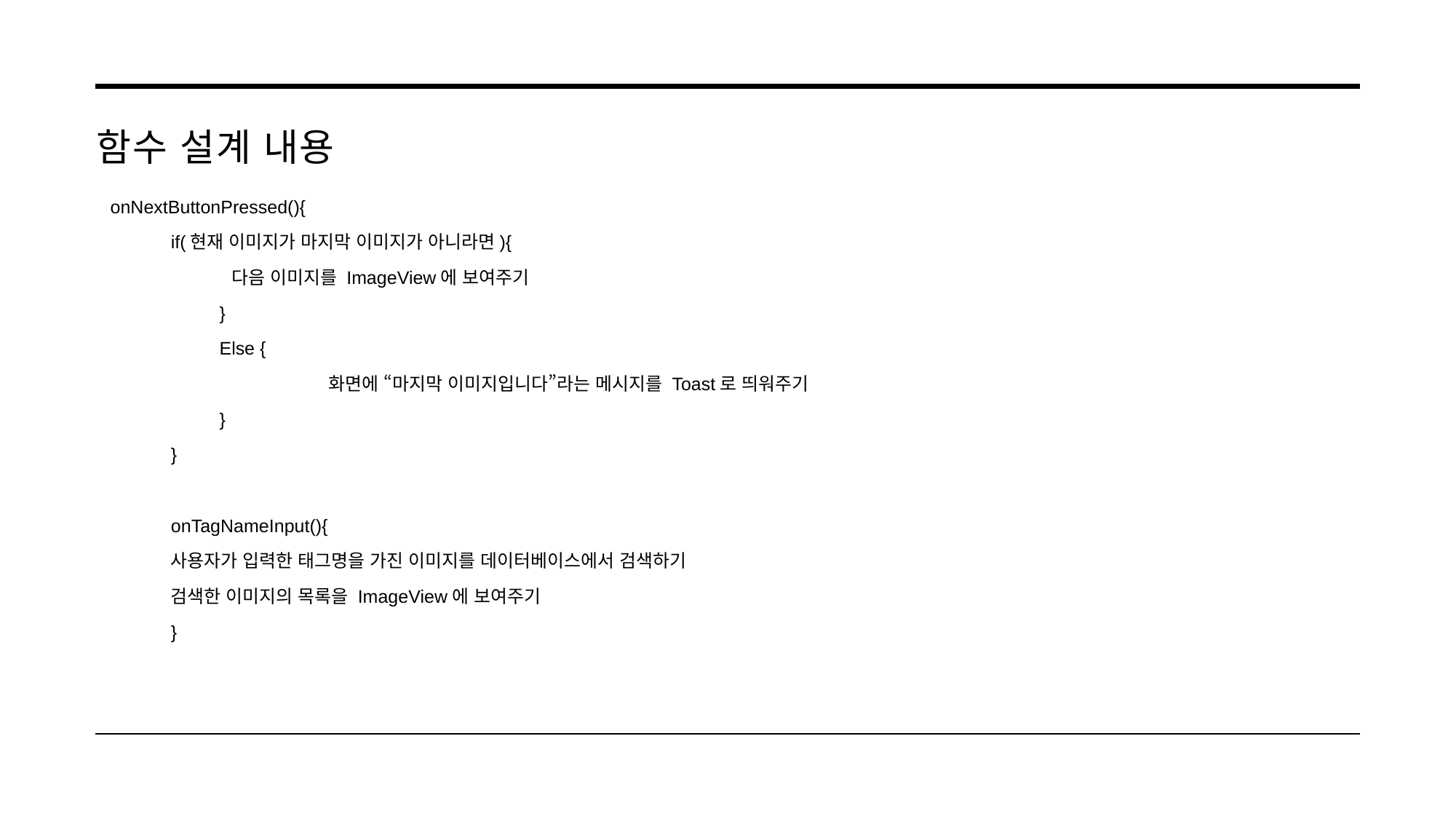

# 함수 설계 내용
onNextButtonPressed(){
if(현재 이미지가 마지막 이미지가 아니라면){
다음 이미지를 ImageView에 보여주기
	}
	Else {
		화면에 “마지막 이미지입니다”라는 메시지를 Toast로 띄워주기
	}
}

onTagNameInput(){
사용자가 입력한 태그명을 가진 이미지를 데이터베이스에서 검색하기
검색한 이미지의 목록을 ImageView에 보여주기
}